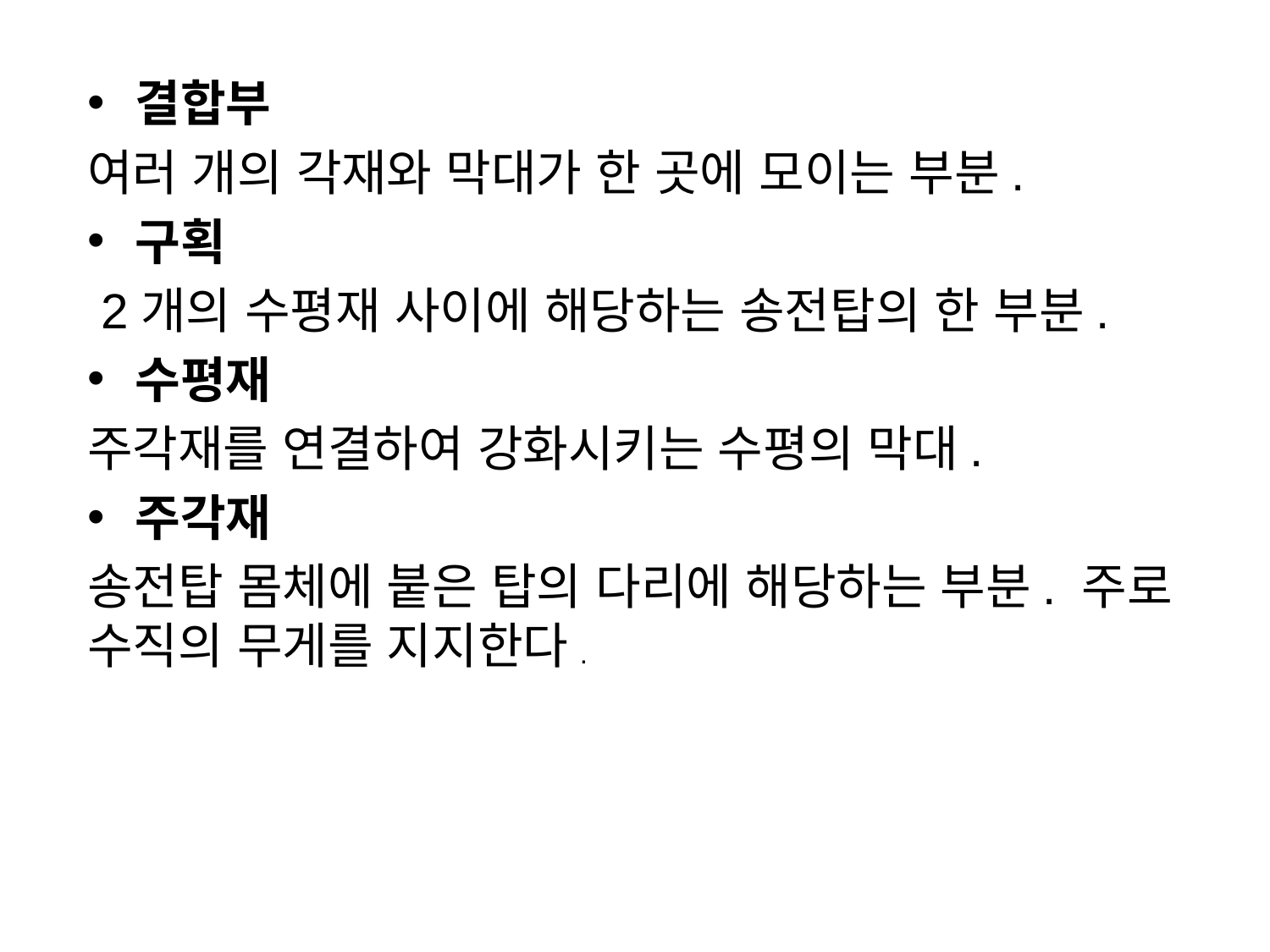

결합부
여러 개의 각재와 막대가 한 곳에 모이는 부분.
구획
 2개의 수평재 사이에 해당하는 송전탑의 한 부분.
수평재
주각재를 연결하여 강화시키는 수평의 막대.
주각재
송전탑 몸체에 붙은 탑의 다리에 해당하는 부분. 주로 수직의 무게를 지지한다.